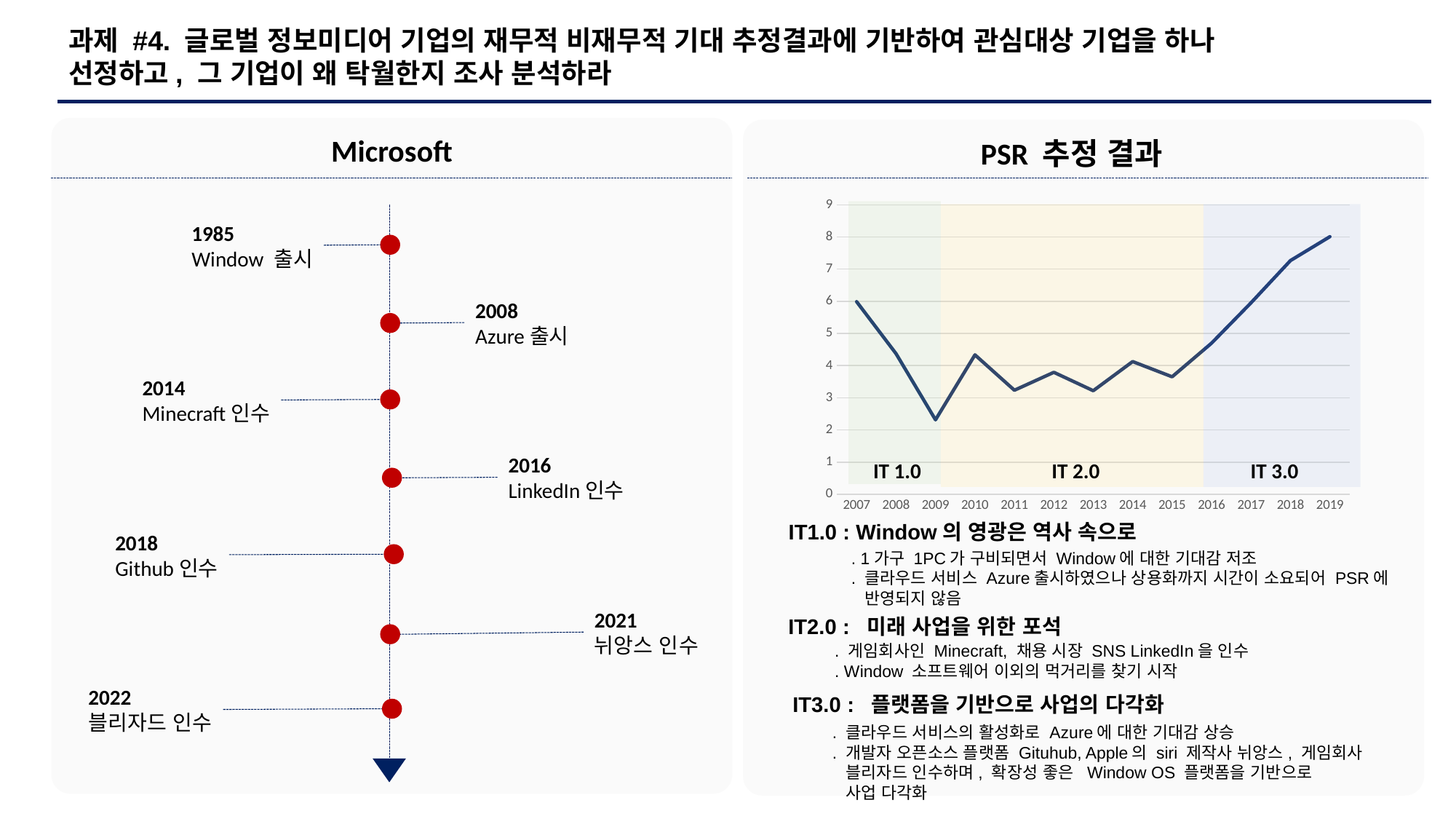

과제 #4. 글로벌 정보미디어 기업의 재무적 비재무적 기대 추정결과에 기반하여 관심대상 기업을 하나 선정하고, 그 기업이 왜 탁월한지 조사 분석하라

Microsoft
PSR 추정 결과

### Chart

| Category | PSR |
|---|---|
| 2007 | 5.988927485887972 |
| 2008 | 4.372193436960276 |
| 2009 | 2.3165537270087126 |
| 2010 | 4.336684273300392 |
| 2011 | 3.235382308845577 |
| 2012 | 3.793342579750347 |
| 2013 | 3.220850480109739 |
| 2014 | 4.127250900360145 |
| 2015 | 3.654265128447056 |
| 2016 | 4.700159360709502 |
| 2017 | 5.9521988976193265 |
| 2018 | 7.266214908034851 |
| 2019 | 8.00761421319797 |
1985
Window 출시

2008
Azure출시

2014
Minecraft인수

2016
LinkedIn인수
IT 1.0
IT 2.0
IT 3.0

IT1.0 : Window의 영광은 역사 속으로
2018
Github인수
. 1가구 1PC가 구비되면서 Window에 대한 기대감 저조
. 클라우드 서비스 Azure출시하였으나 상용화까지 시간이 소요되어 PSR에
  반영되지 않음

2021
뉘앙스 인수
IT2.0 :  미래 사업을 위한 포석

. 게임회사인 Minecraft, 채용 시장 SNS LinkedIn을 인수
. Window 소프트웨어 이외의 먹거리를 찾기 시작
2022
블리자드 인수
IT3.0 :  플랫폼을 기반으로 사업의 다각화

. 클라우드 서비스의 활성화로 Azure에 대한 기대감 상승
. 개발자 오픈소스 플랫폼 Gituhub, Apple의 siri 제작사 뉘앙스, 게임회사
  블리자드 인수하며, 확장성 좋은  Window OS 플랫폼을 기반으로
  사업 다각화